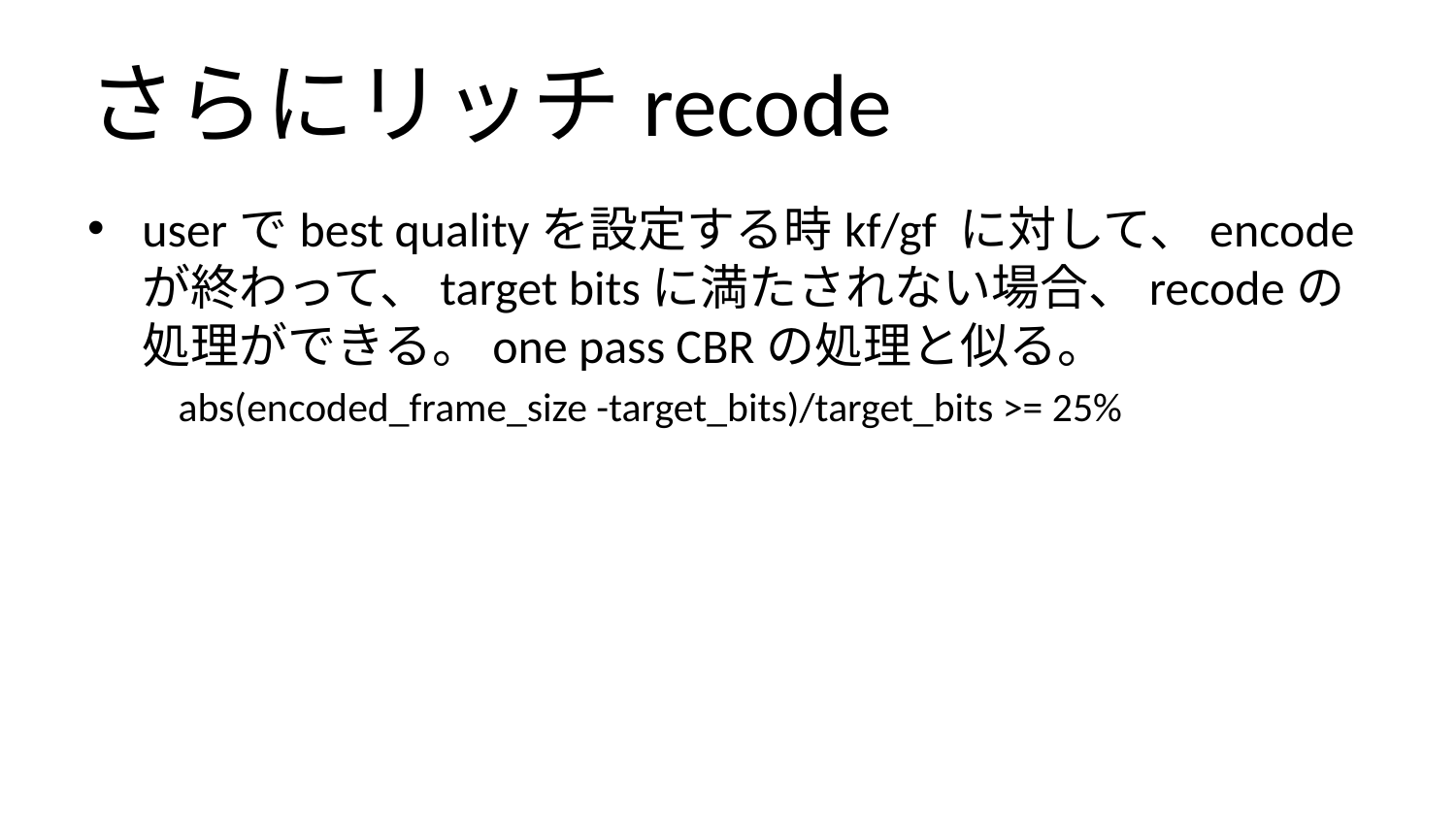

# さらにリッチrecode
userでbest qualityを設定する時kf/gf に対して、encodeが終わって、target bitsに満たされない場合、recodeの処理ができる。one pass CBRの処理と似る。
　　abs(encoded_frame_size -target_bits)/target_bits >= 25%